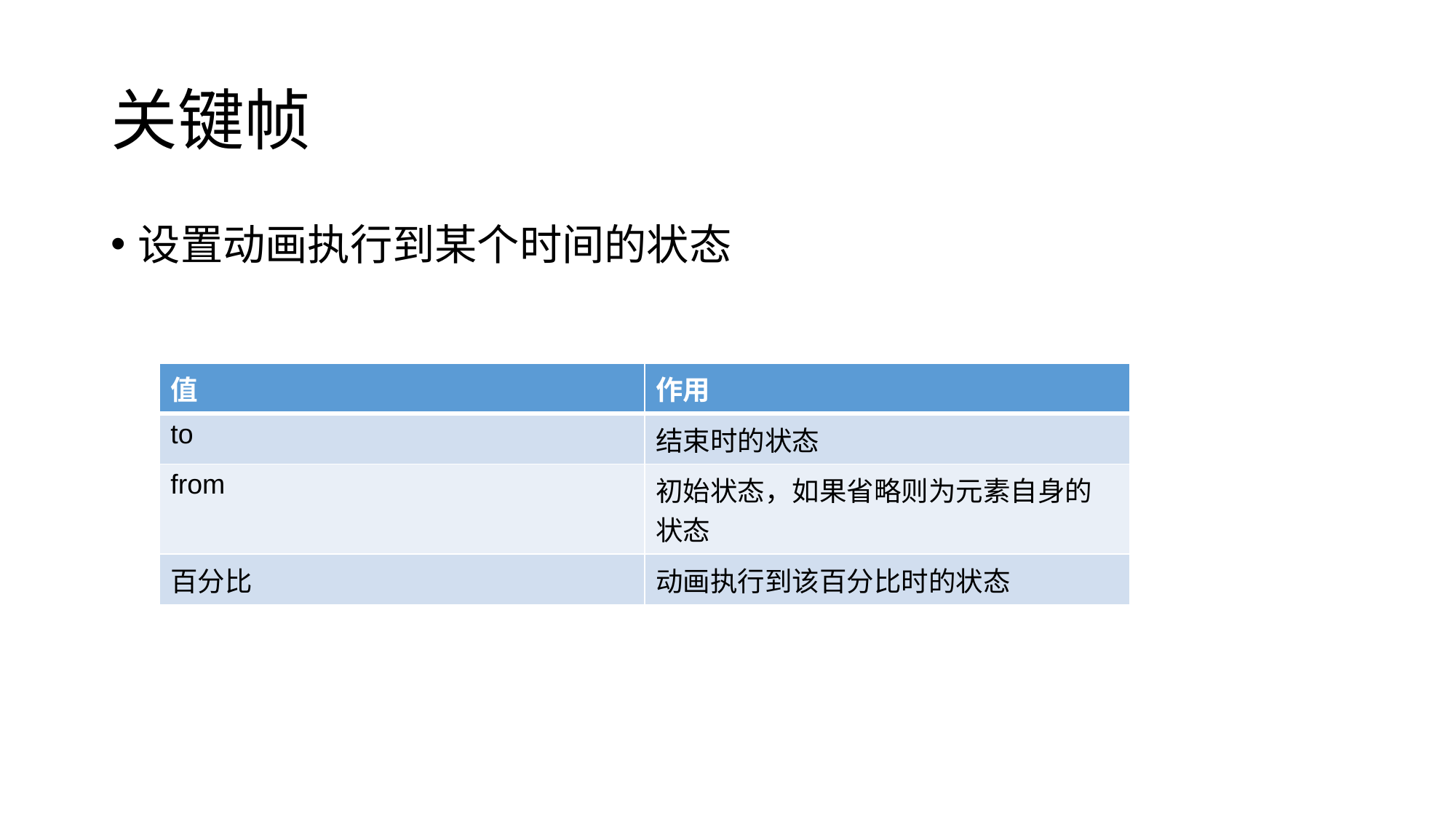

# 关键帧
设置动画执行到某个时间的状态

| 值 | 作用 |
| --- | --- |
| to | 结束时的状态 |
| from | 初始状态，如果省略则为元素自身的状态 |
| 百分比 | 动画执行到该百分比时的状态 |